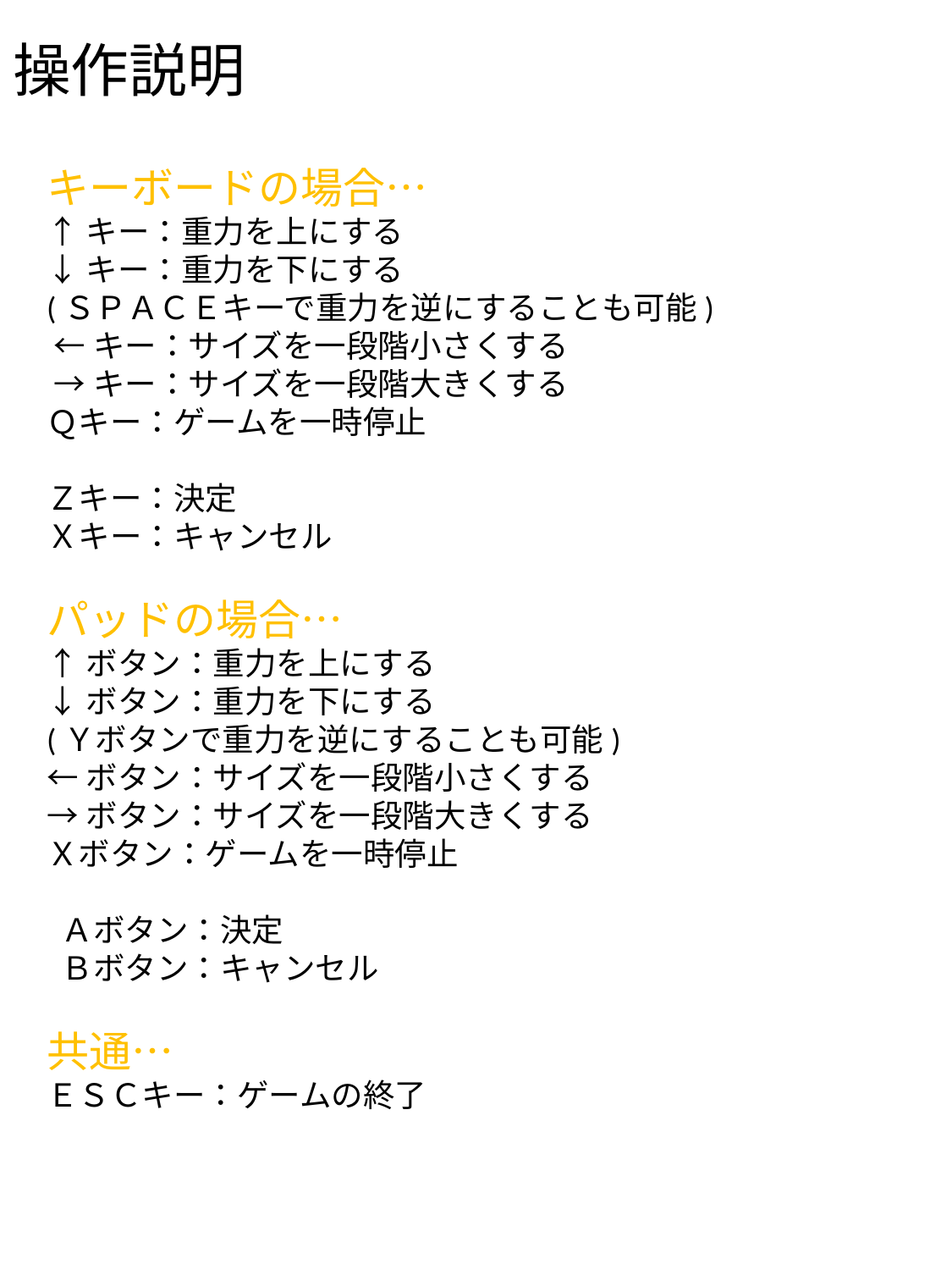

# 操作説明
キーボードの場合…
↑キー：重力を上にする
↓キー：重力を下にする
(ＳＰＡＣＥキーで重力を逆にすることも可能)
 ←キー：サイズを一段階小さくする
 →キー：サイズを一段階大きくする
Ｑキー：ゲームを一時停止

Ｚキー：決定
Ｘキー：キャンセル

パッドの場合…
↑ボタン：重力を上にする
↓ボタン：重力を下にする
(Ｙボタンで重力を逆にすることも可能)
←ボタン：サイズを一段階小さくする
→ボタン：サイズを一段階大きくする
Ｘボタン：ゲームを一時停止

 Ａボタン：決定
 Ｂボタン：キャンセル

共通…
ＥＳＣキー：ゲームの終了